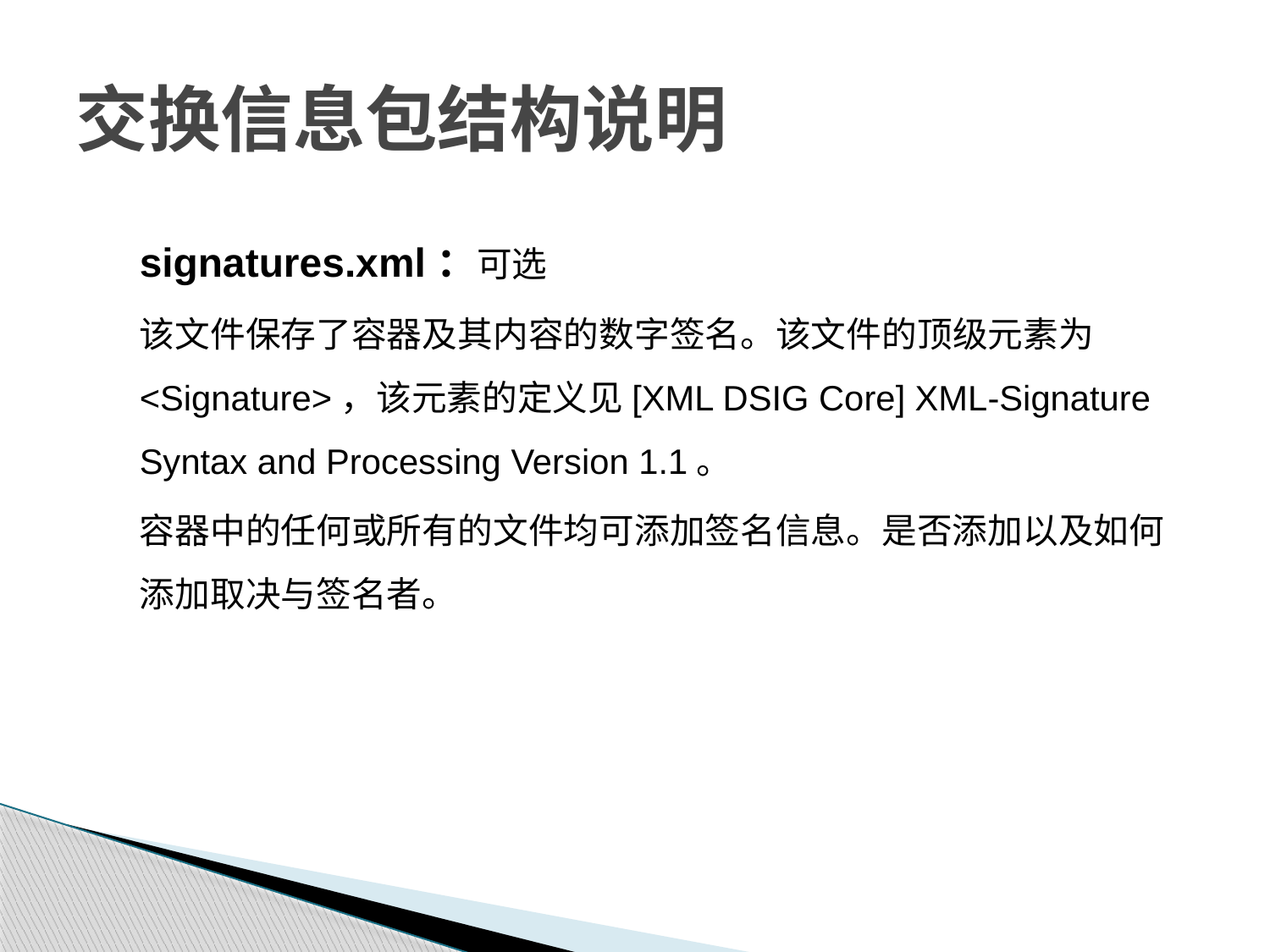

# 交换信息包结构说明
signatures.xml：可选
该文件保存了容器及其内容的数字签名。该文件的顶级元素为<Signature>，该元素的定义见[XML DSIG Core] XML-Signature Syntax and Processing Version 1.1。
容器中的任何或所有的文件均可添加签名信息。是否添加以及如何添加取决与签名者。